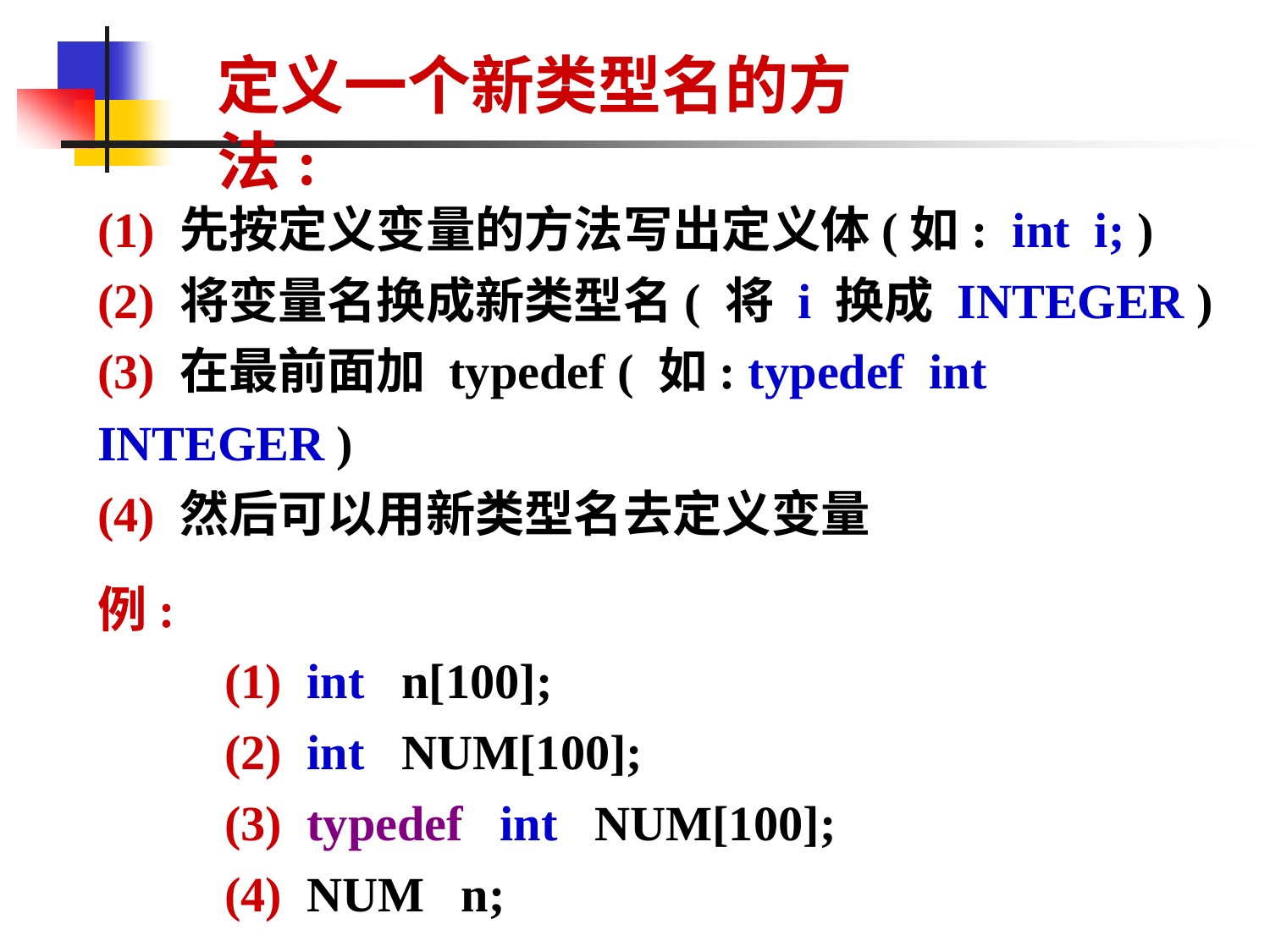

定义一个新类型名的方法:
(1) 先按定义变量的方法写出定义体(如:  int  i; )
(2) 将变量名换成新类型名( 将 i 换成 INTEGER )
(3) 在最前面加 typedef ( 如: typedef  int INTEGER )
(4) 然后可以用新类型名去定义变量
例:
(1)  int   n[100];
(2)  int   NUM[100];
(3)  typedef   int   NUM[100];
(4)  NUM   n;